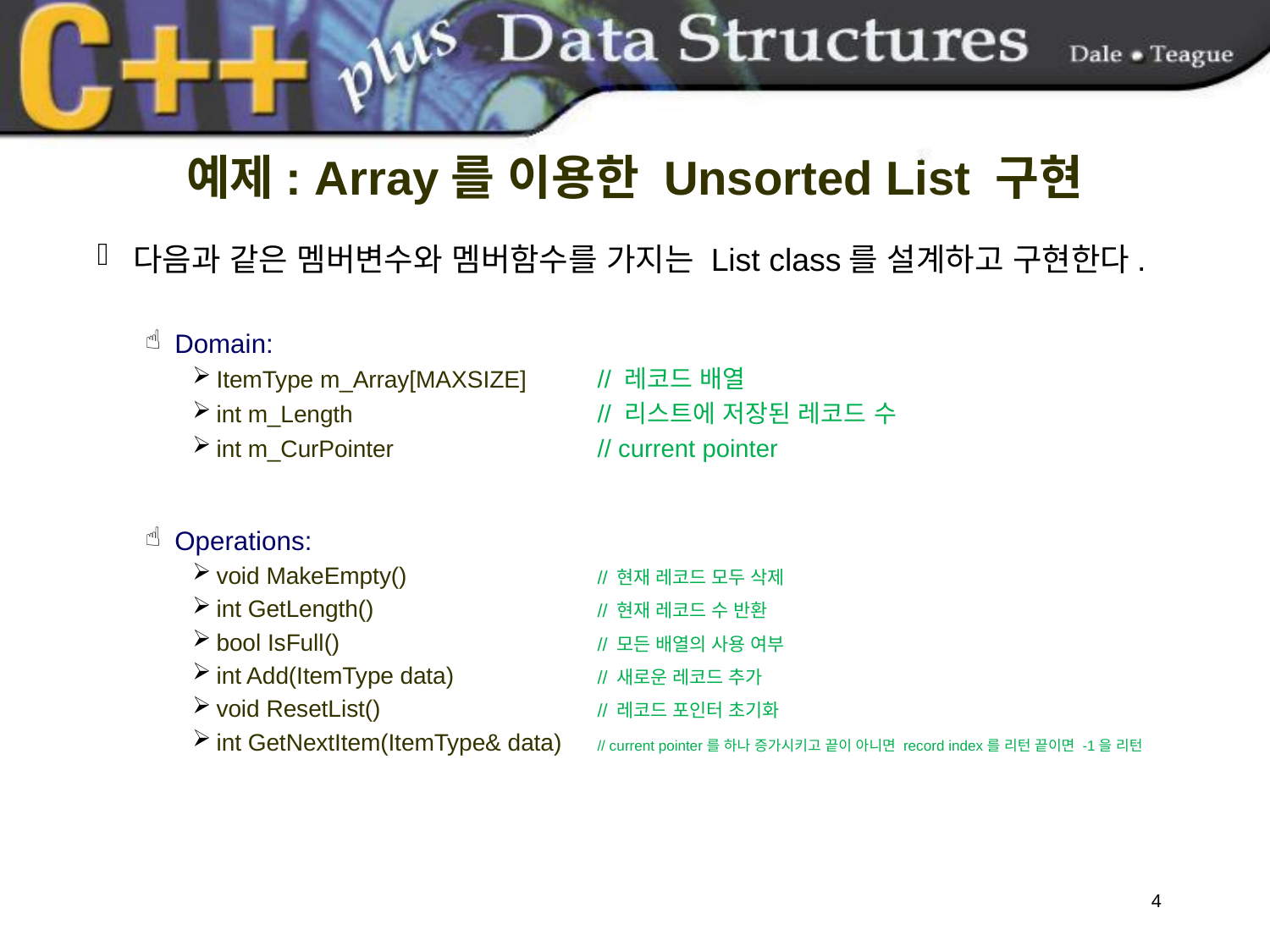

# 예제: Array를 이용한 Unsorted List 구현
다음과 같은 멤버변수와 멤버함수를 가지는 List class를 설계하고 구현한다.

Domain:
ItemType m_Array[MAXSIZE]	// 레코드 배열
int m_Length		// 리스트에 저장된 레코드 수
int m_CurPointer		// current pointer

Operations:
void MakeEmpty()		// 현재 레코드 모두 삭제
int GetLength()		// 현재 레코드 수 반환
bool IsFull()			// 모든 배열의 사용 여부
int Add(ItemType data)		// 새로운 레코드 추가
void ResetList()		// 레코드 포인터 초기화
int GetNextItem(ItemType& data)	// current pointer를 하나 증가시키고 끝이 아니면 record index를 리턴 끝이면 -1을 리턴